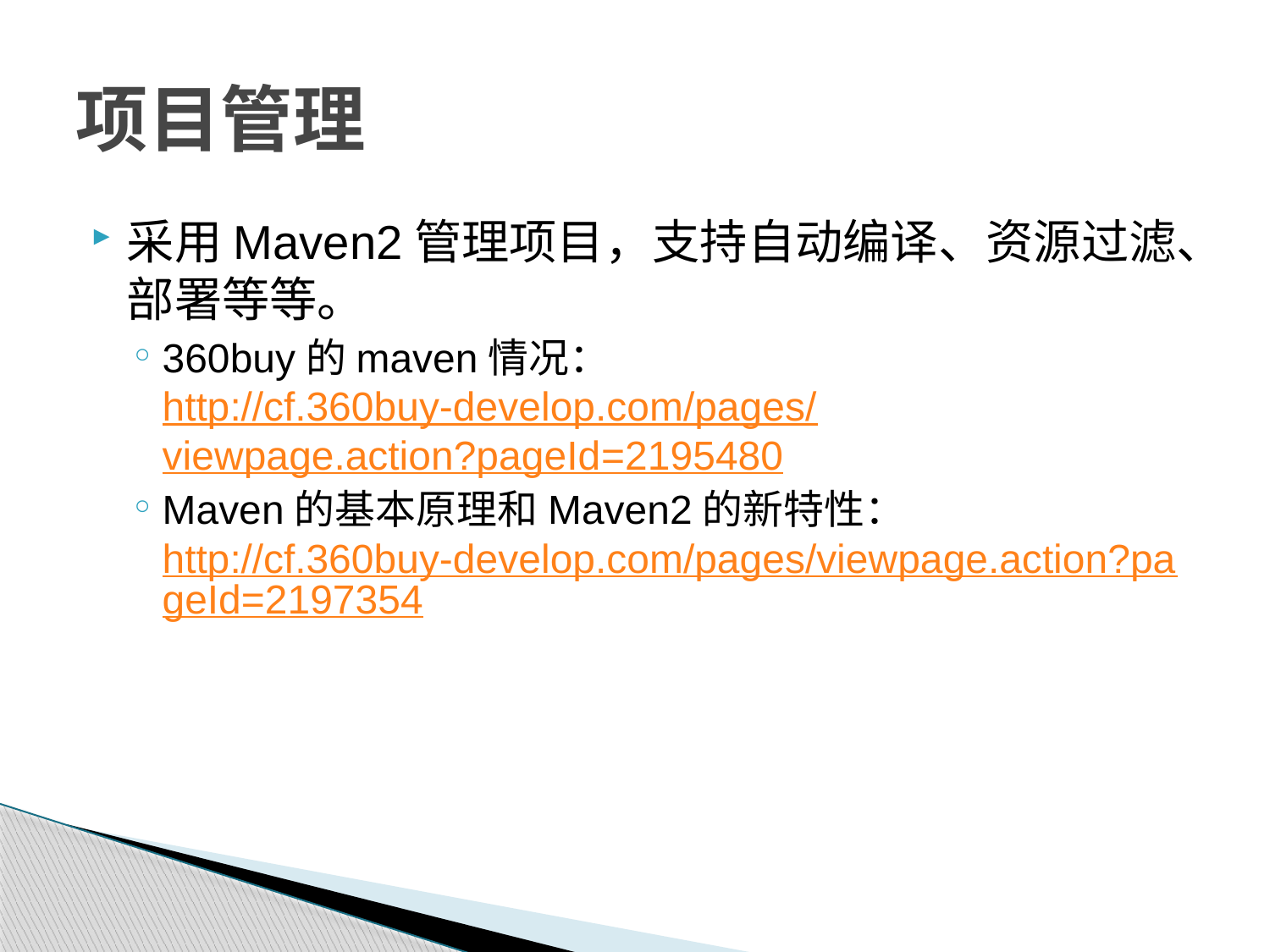

# 项目管理
采用Maven2管理项目，支持自动编译、资源过滤、部署等等。
360buy的maven情况：http://cf.360buy-develop.com/pages/viewpage.action?pageId=2195480
Maven的基本原理和Maven2的新特性：http://cf.360buy-develop.com/pages/viewpage.action?pageId=2197354